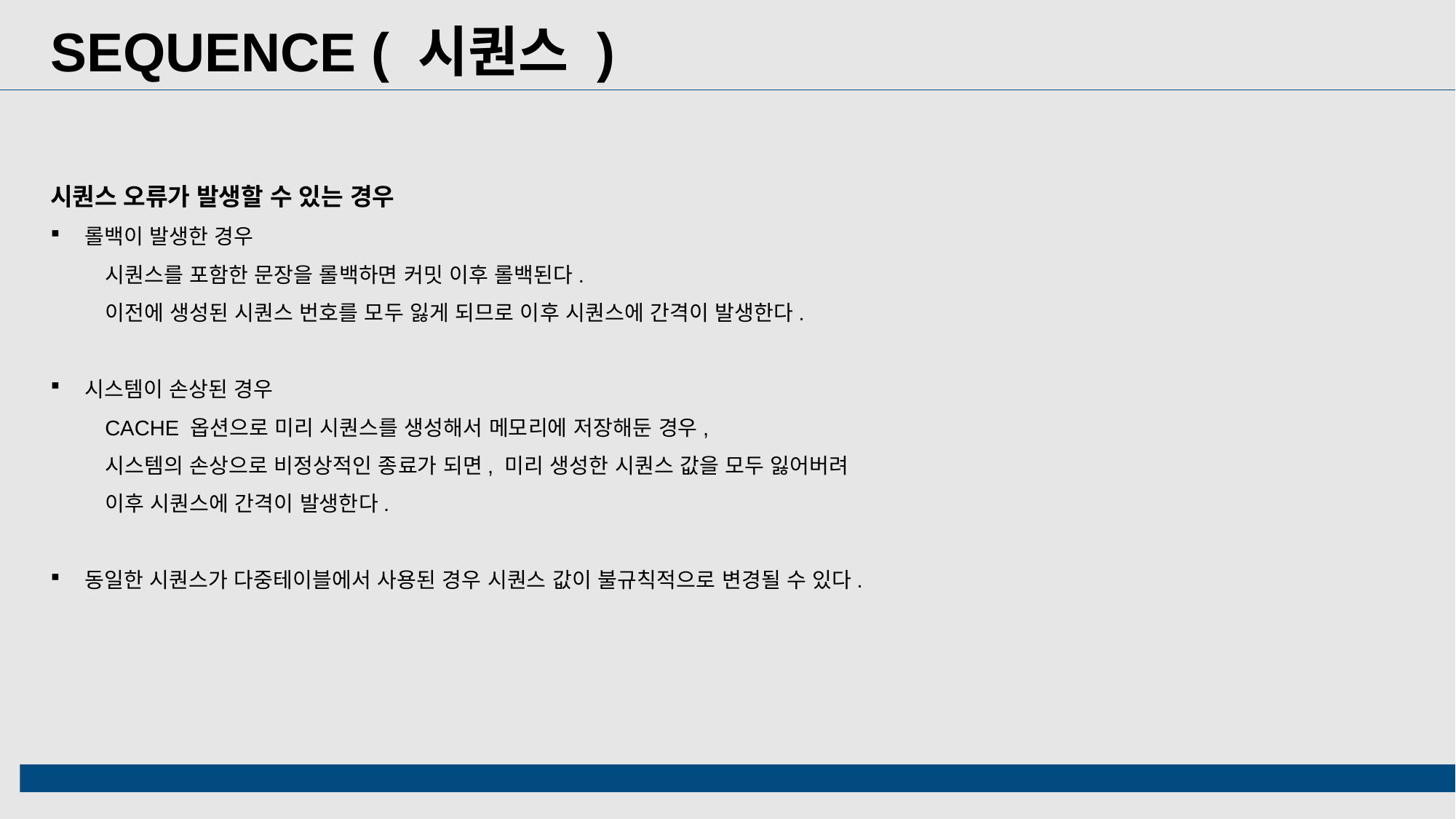

SEQUENCE ( 시퀀스 )
시퀀스 오류가 발생할 수 있는 경우
롤백이 발생한 경우
시퀀스를 포함한 문장을 롤백하면 커밋 이후 롤백된다.
이전에 생성된 시퀀스 번호를 모두 잃게 되므로 이후 시퀀스에 간격이 발생한다.

시스템이 손상된 경우
CACHE 옵션으로 미리 시퀀스를 생성해서 메모리에 저장해둔 경우,
시스템의 손상으로 비정상적인 종료가 되면, 미리 생성한 시퀀스 값을 모두 잃어버려
이후 시퀀스에 간격이 발생한다.

동일한 시퀀스가 다중테이블에서 사용된 경우 시퀀스 값이 불규칙적으로 변경될 수 있다.